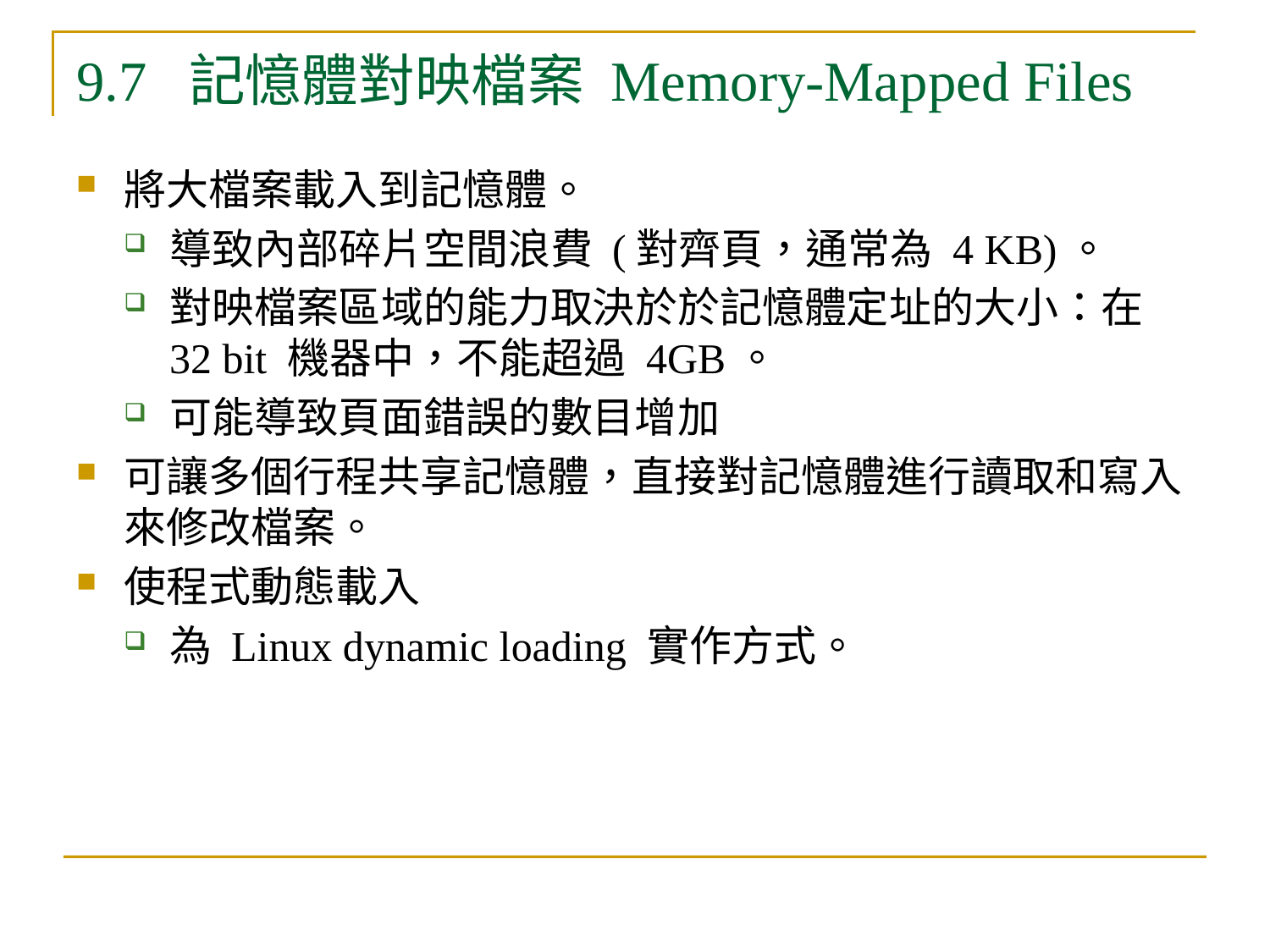

# 9.7  記憶體對映檔案 Memory-Mapped Files
將大檔案載入到記憶體。
導致內部碎片空間浪費 (對齊頁，通常為 4 KB)。
對映檔案區域的能力取決於於記憶體定址的大小：在 32 bit 機器中，不能超過 4GB。
可能導致頁面錯誤的數目增加
可讓多個行程共享記憶體，直接對記憶體進行讀取和寫入來修改檔案。
使程式動態載入
為 Linux dynamic loading 實作方式。